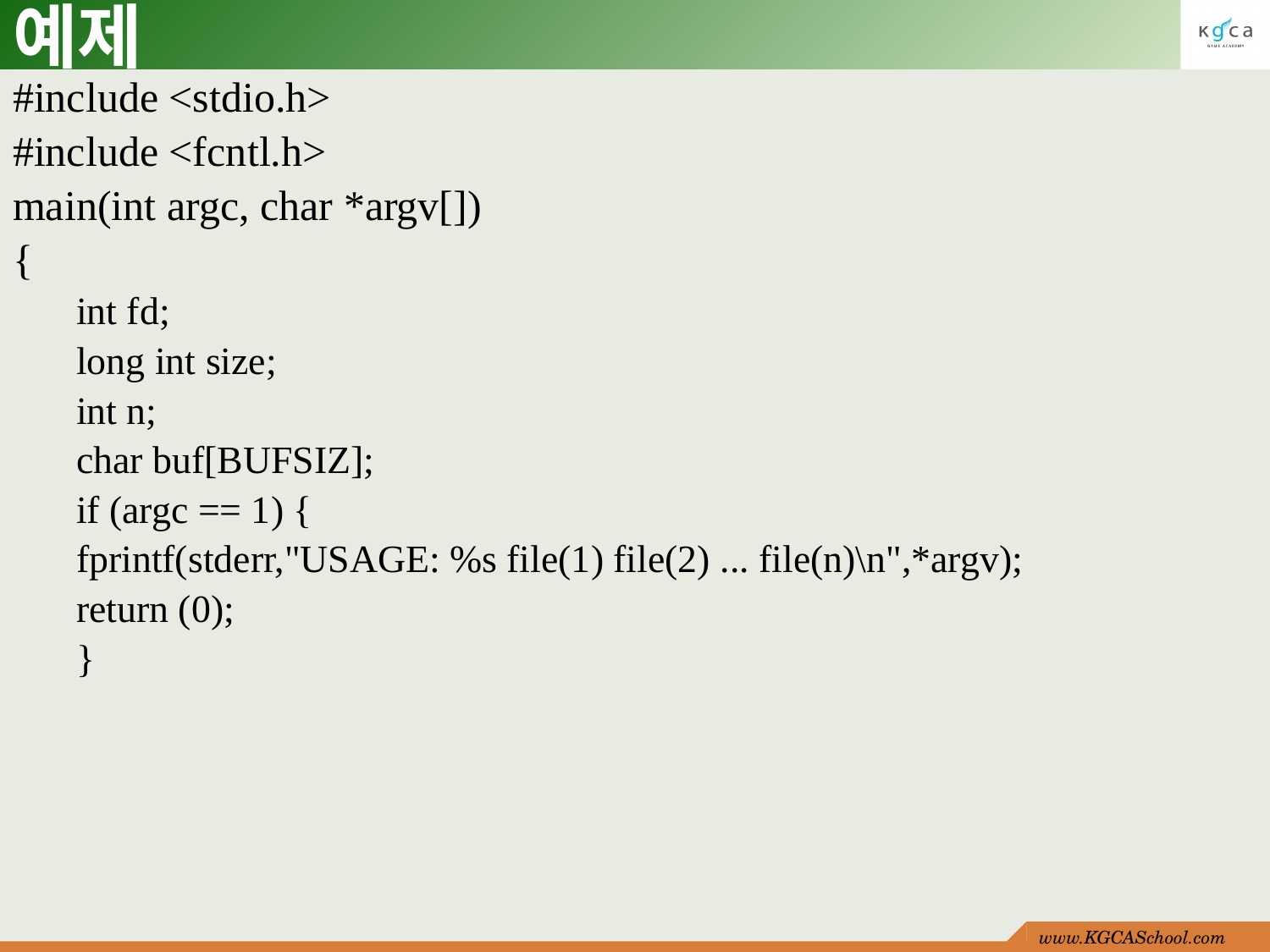

# 예제
#include <stdio.h>
#include <fcntl.h>
main(int argc, char *argv[])
{
int fd;
long int size;
int n;
char buf[BUFSIZ];
if (argc == 1) {
fprintf(stderr,"USAGE: %s file(1) file(2) ... file(n)\n",*argv);
return (0);
}